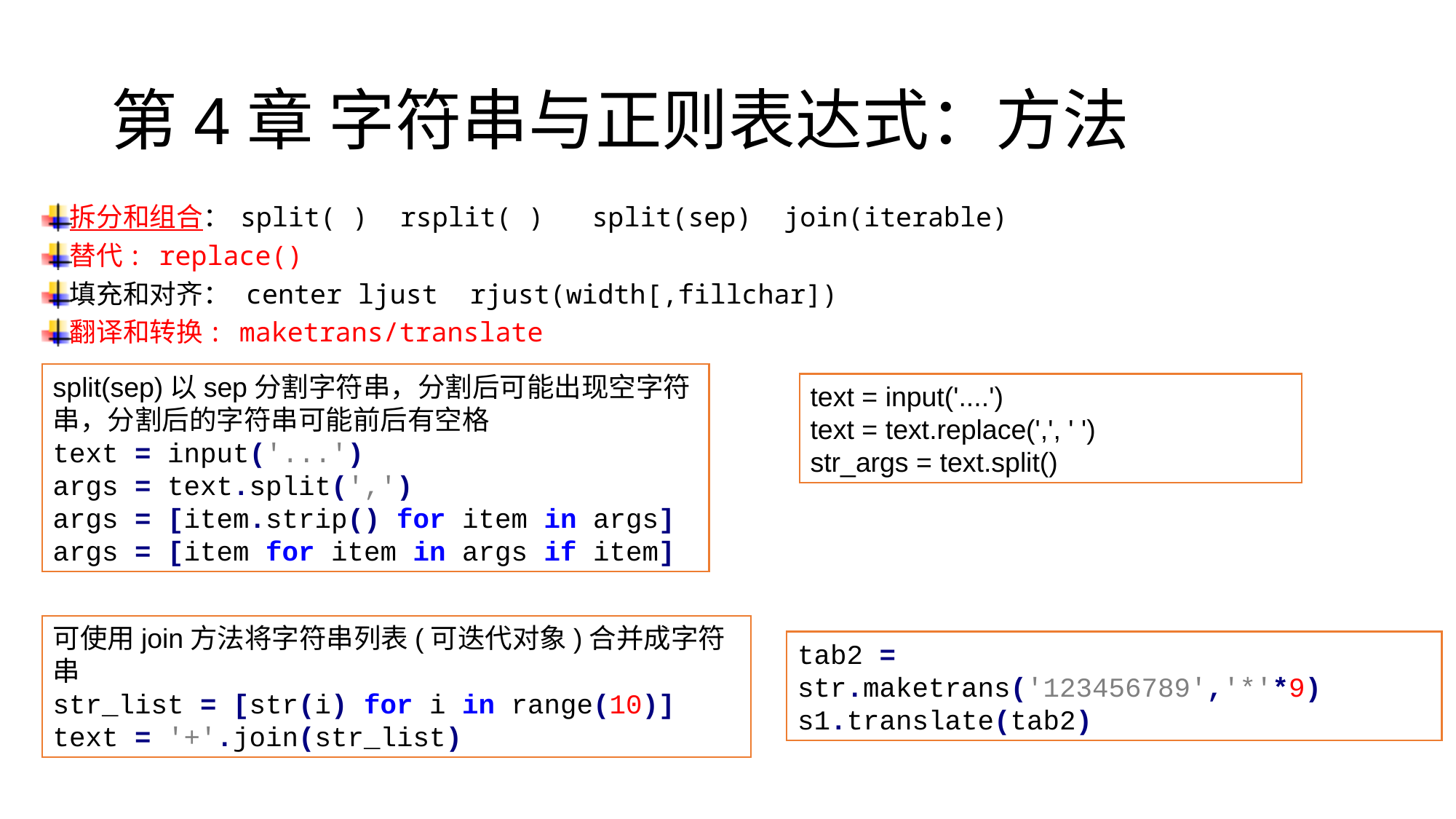

# 第4章 字符串与正则表达式：方法
拆分和组合： split( )  rsplit( )   split(sep)  join(iterable)
替代: replace()
填充和对齐：  center ljust  rjust(width[,fillchar])
翻译和转换: maketrans/translate
split(sep)以sep分割字符串，分割后可能出现空字符串，分割后的字符串可能前后有空格
text = input('...')
args = text.split(',')
args = [item.strip() for item in args]
args = [item for item in args if item]
text = input('....')
text = text.replace(',', ' ')
str_args = text.split()
可使用join方法将字符串列表(可迭代对象)合并成字符串
str_list = [str(i) for i in range(10)]
text = '+'.join(str_list)
tab2 = str.maketrans('123456789','*'*9)
s1.translate(tab2)